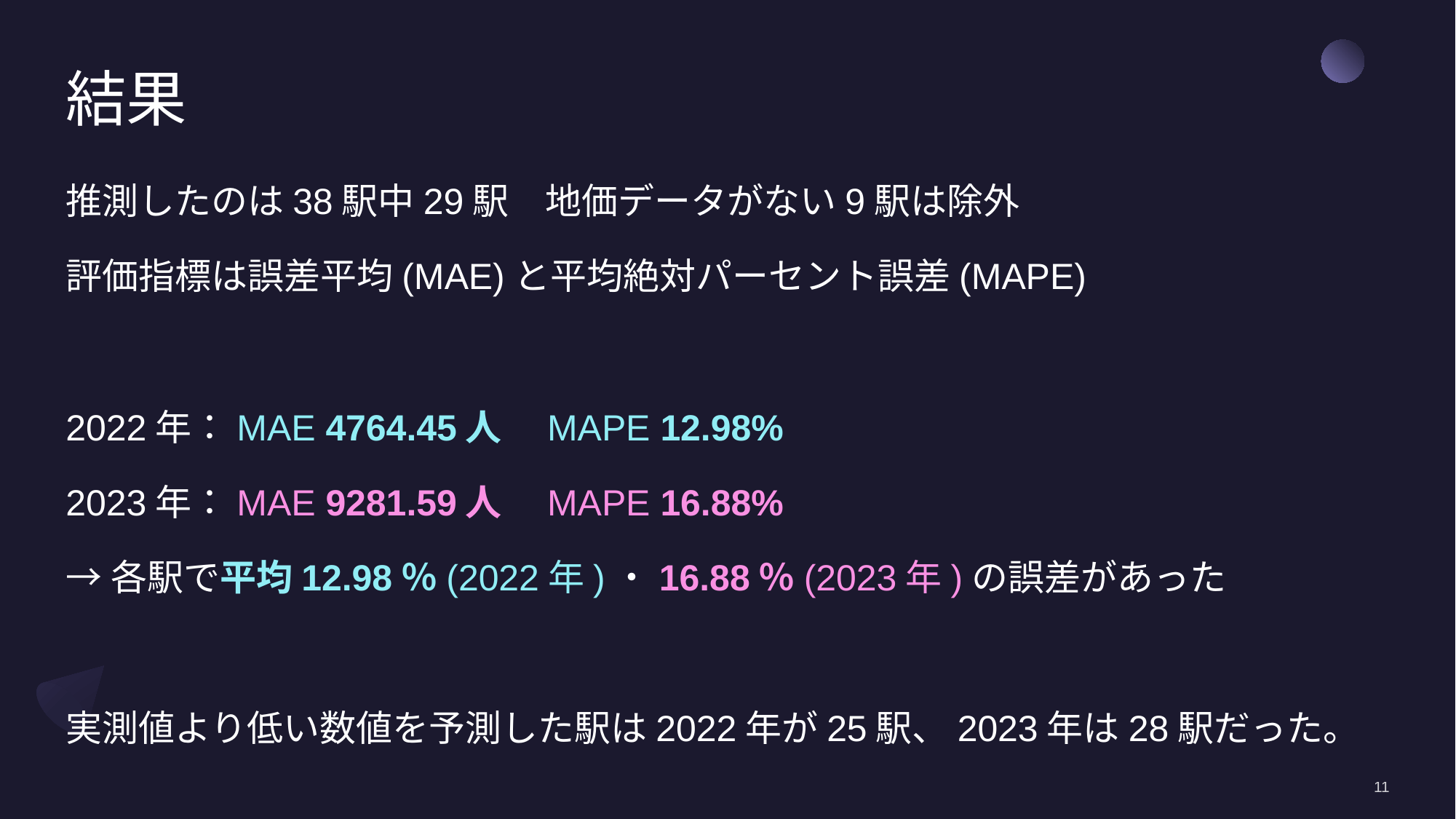

# 結果
推測したのは38駅中29駅　地価データがない9駅は除外
評価指標は誤差平均(MAE)と平均絶対パーセント誤差(MAPE)

2022年：MAE 4764.45人　MAPE 12.98%
2023年：MAE 9281.59人　MAPE 16.88%
→各駅で平均12.98％(2022年)・16.88％(2023年)の誤差があった

実測値より低い数値を予測した駅は2022年が25駅、2023年は28駅だった。
11